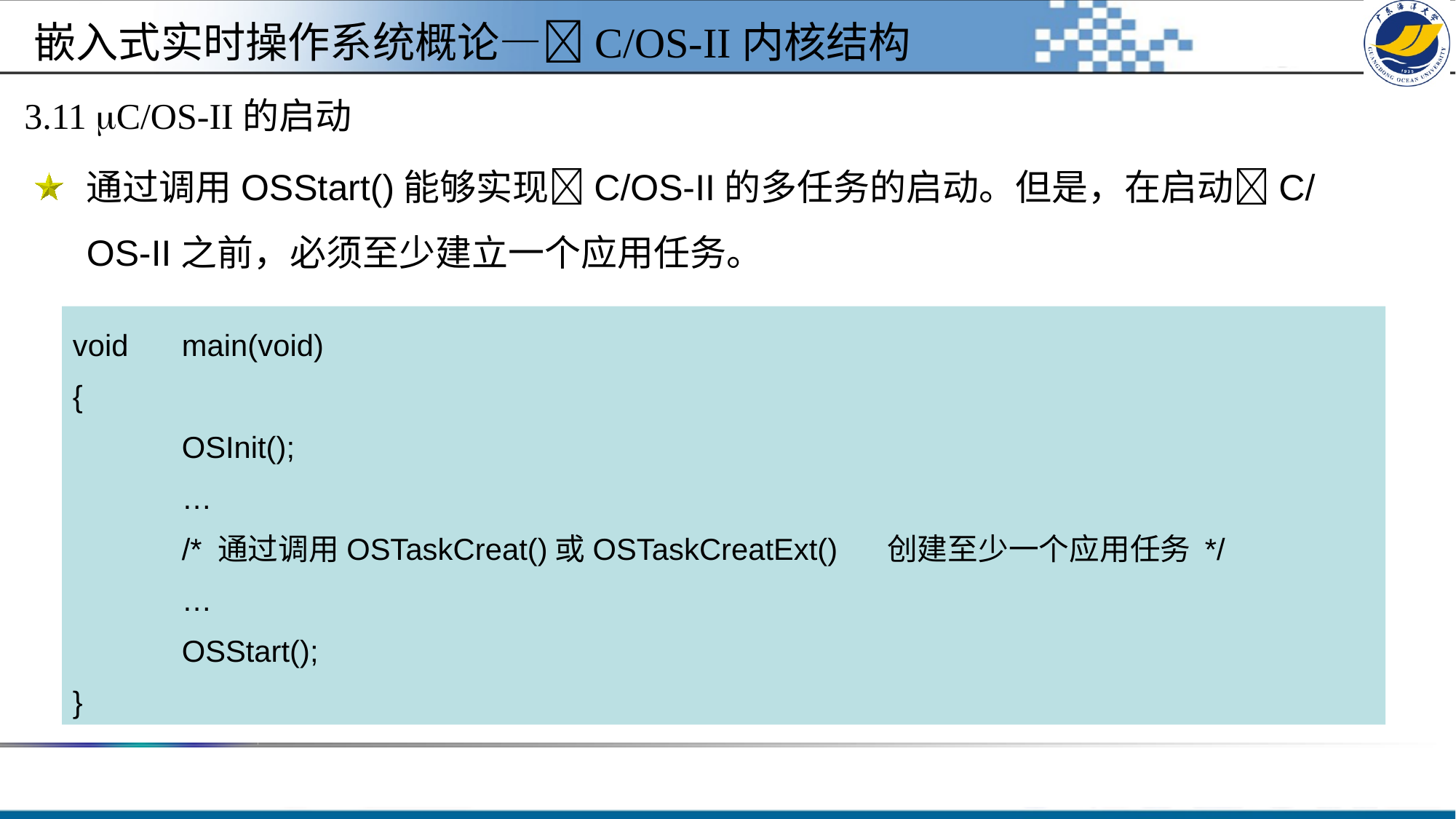

嵌入式实时操作系统概论—μC/OS-II内核结构
 3.11 μC/OS-II的启动
通过调用OSStart()能够实现μC/OS-II的多任务的启动。但是，在启动μC/OS-II之前，必须至少建立一个应用任务。
void	main(void)
{
	OSInit();
	…
	/* 通过调用OSTaskCreat()或OSTaskCreatExt()     创建至少一个应用任务 */
	…
	OSStart();
}
93